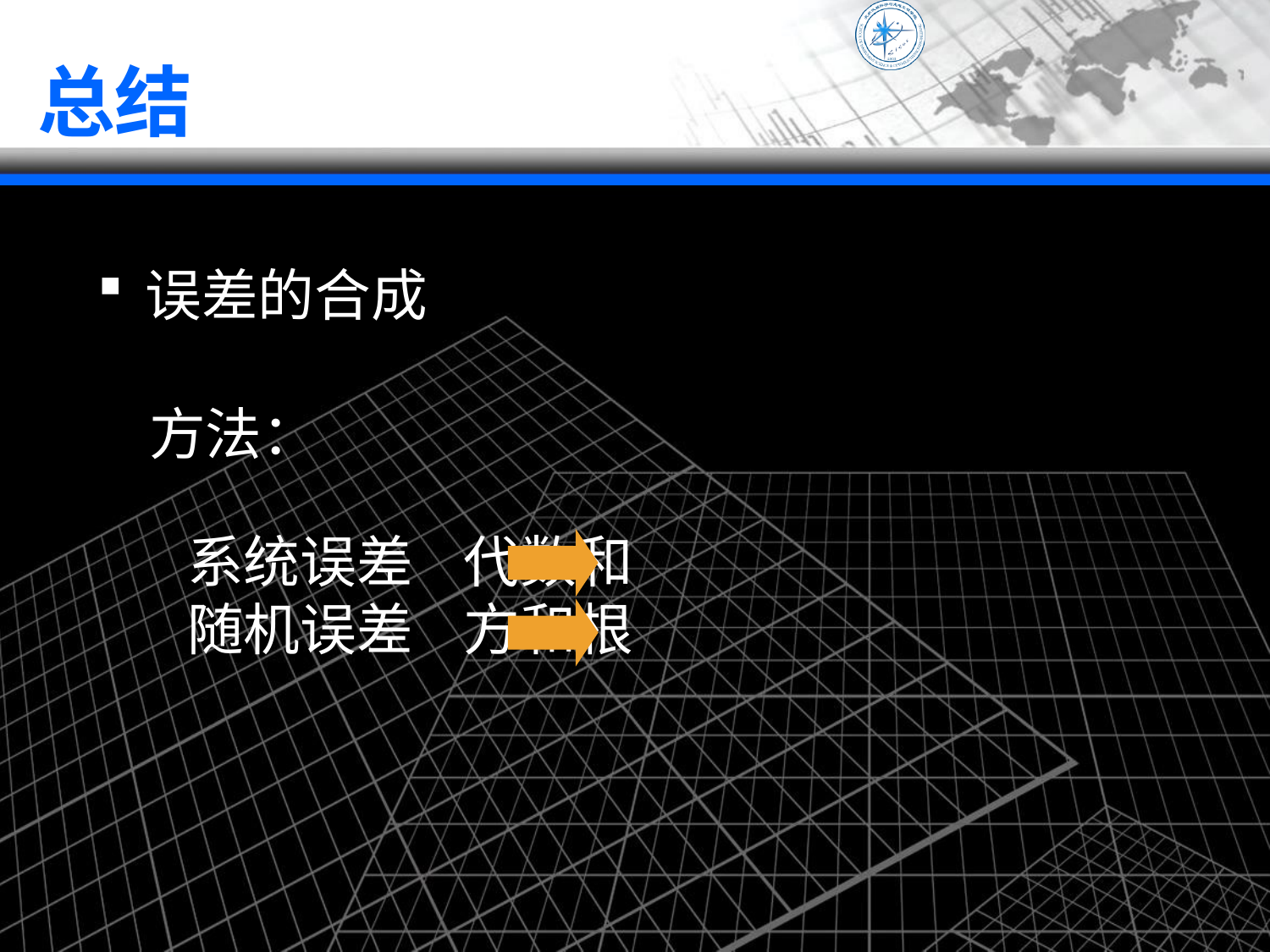

# 总结
误差的合成

   方法：

      系统误差    代数和
      随机误差    方和根